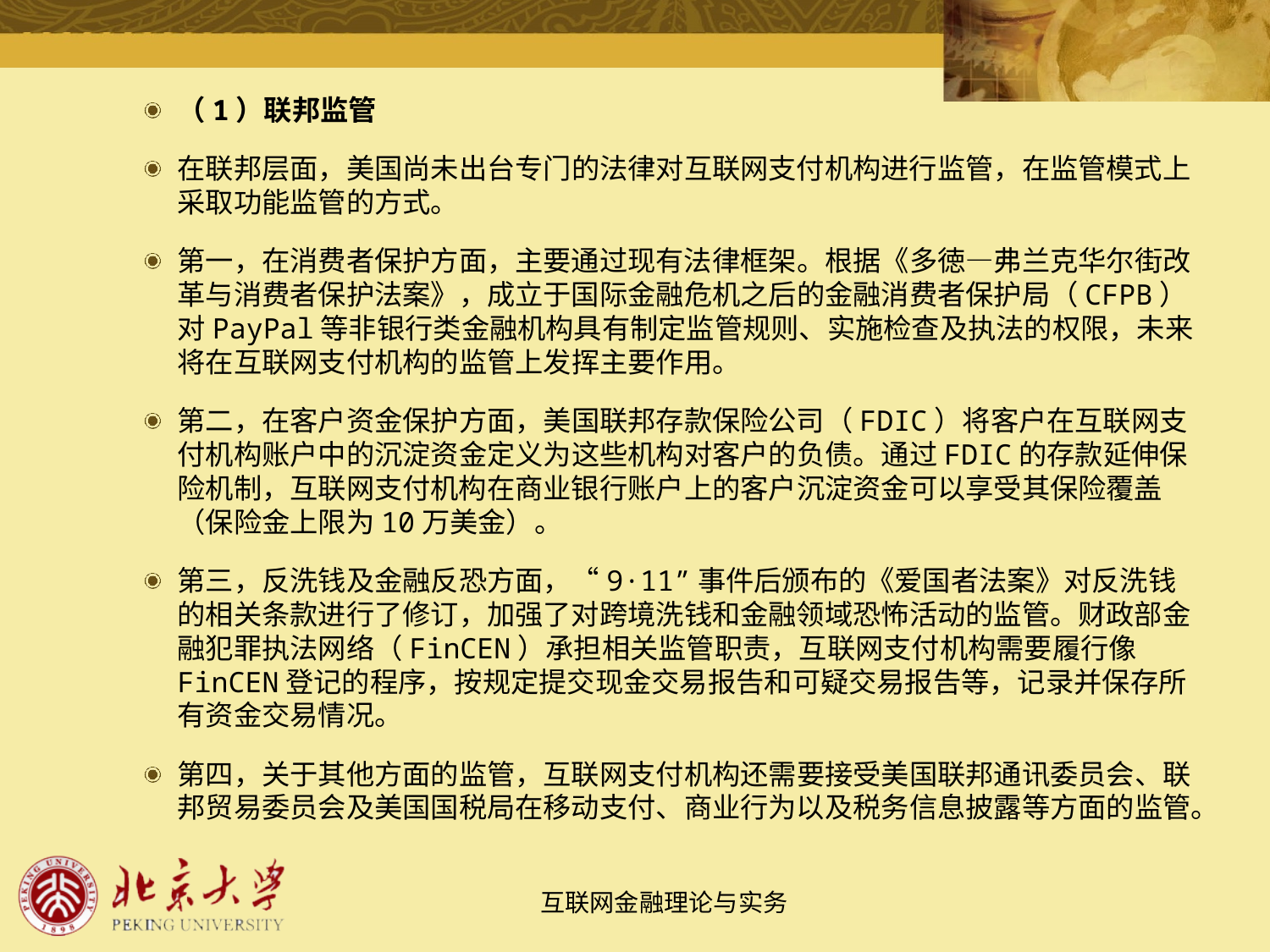

（1）联邦监管
在联邦层面，美国尚未出台专门的法律对互联网支付机构进行监管，在监管模式上采取功能监管的方式。
第一，在消费者保护方面，主要通过现有法律框架。根据《多徳—弗兰克华尔街改革与消费者保护法案》，成立于国际金融危机之后的金融消费者保护局（CFPB）对PayPal等非银行类金融机构具有制定监管规则、实施检查及执法的权限，未来将在互联网支付机构的监管上发挥主要作用。
第二，在客户资金保护方面，美国联邦存款保险公司（FDIC）将客户在互联网支付机构账户中的沉淀资金定义为这些机构对客户的负债。通过FDIC的存款延伸保险机制，互联网支付机构在商业银行账户上的客户沉淀资金可以享受其保险覆盖（保险金上限为10万美金）。
第三，反洗钱及金融反恐方面，“9·11”事件后颁布的《爱国者法案》对反洗钱的相关条款进行了修订，加强了对跨境洗钱和金融领域恐怖活动的监管。财政部金融犯罪执法网络（FinCEN）承担相关监管职责，互联网支付机构需要履行像FinCEN登记的程序，按规定提交现金交易报告和可疑交易报告等，记录并保存所有资金交易情况。
第四，关于其他方面的监管，互联网支付机构还需要接受美国联邦通讯委员会、联邦贸易委员会及美国国税局在移动支付、商业行为以及税务信息披露等方面的监管。